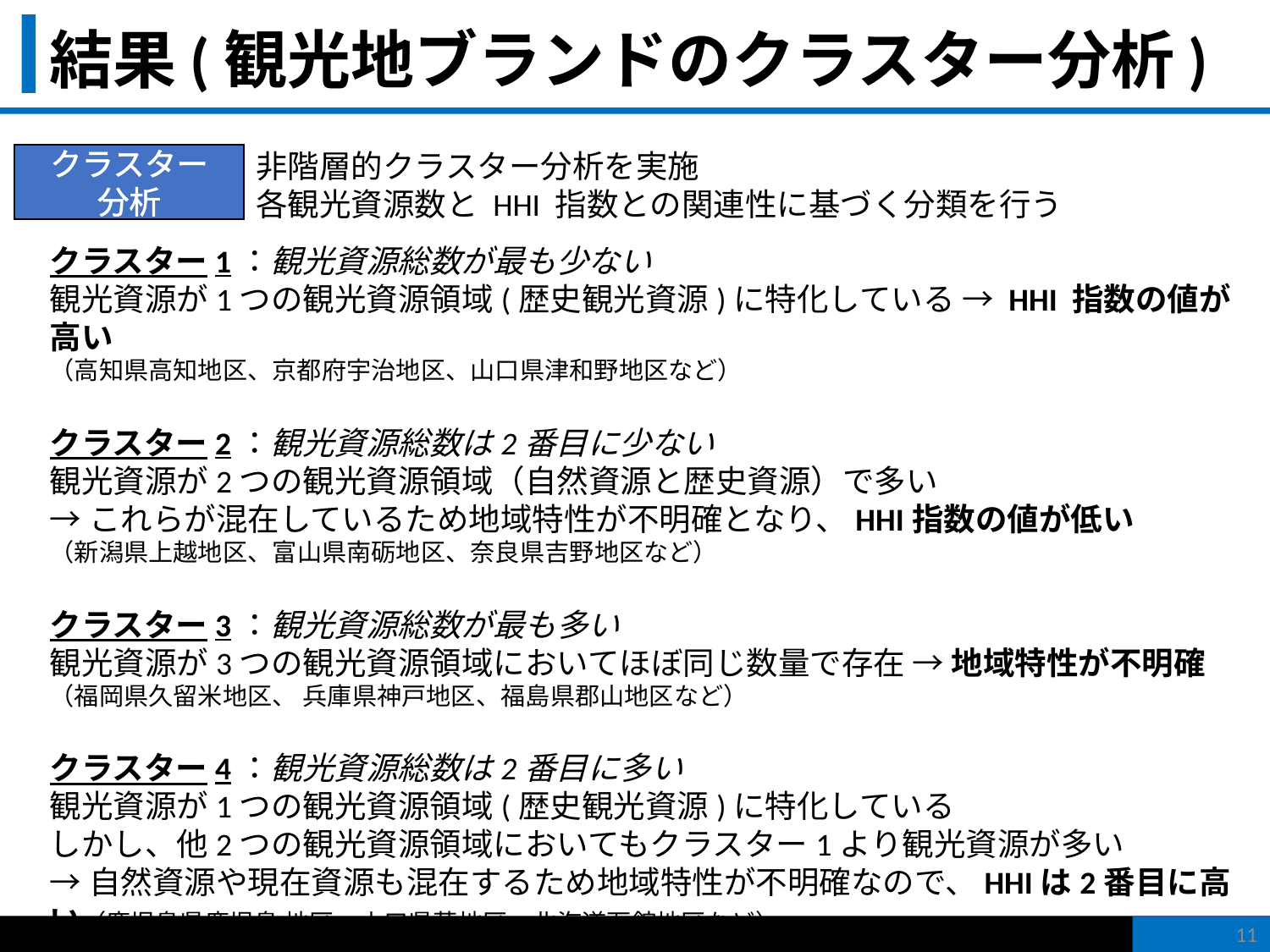

# 結果(観光地ブランドのクラスター分析)
非階層的クラスター分析を実施
各観光資源数と HHI 指数との関連性に基づく分類を行う
クラスター
分析
クラスター1：観光資源総数が最も少ない
観光資源が1つの観光資源領域(歴史観光資源)に特化している → HHI 指数の値が高い
（高知県高知地区、京都府宇治地区、山口県津和野地区など）

クラスター2：観光資源総数は2番目に少ない
観光資源が2つの観光資源領域（自然資源と歴史資源）で多い
→これらが混在しているため地域特性が不明確となり、HHI指数の値が低い
（新潟県上越地区、富山県南砺地区、奈良県吉野地区など）

クラスター3：観光資源総数が最も多い
観光資源が3つの観光資源領域においてほぼ同じ数量で存在 → 地域特性が不明確
（福岡県久留米地区、 兵庫県神戸地区、福島県郡山地区など）

クラスター4：観光資源総数は2番目に多い
観光資源が1つの観光資源領域(歴史観光資源)に特化している
しかし、他2つの観光資源領域においてもクラスター1より観光資源が多い
→自然資源や現在資源も混在するため地域特性が不明確なので、HHIは2番目に高い（鹿児島県鹿児島 地区、山口県萩地区、北海道函館地区など）

11